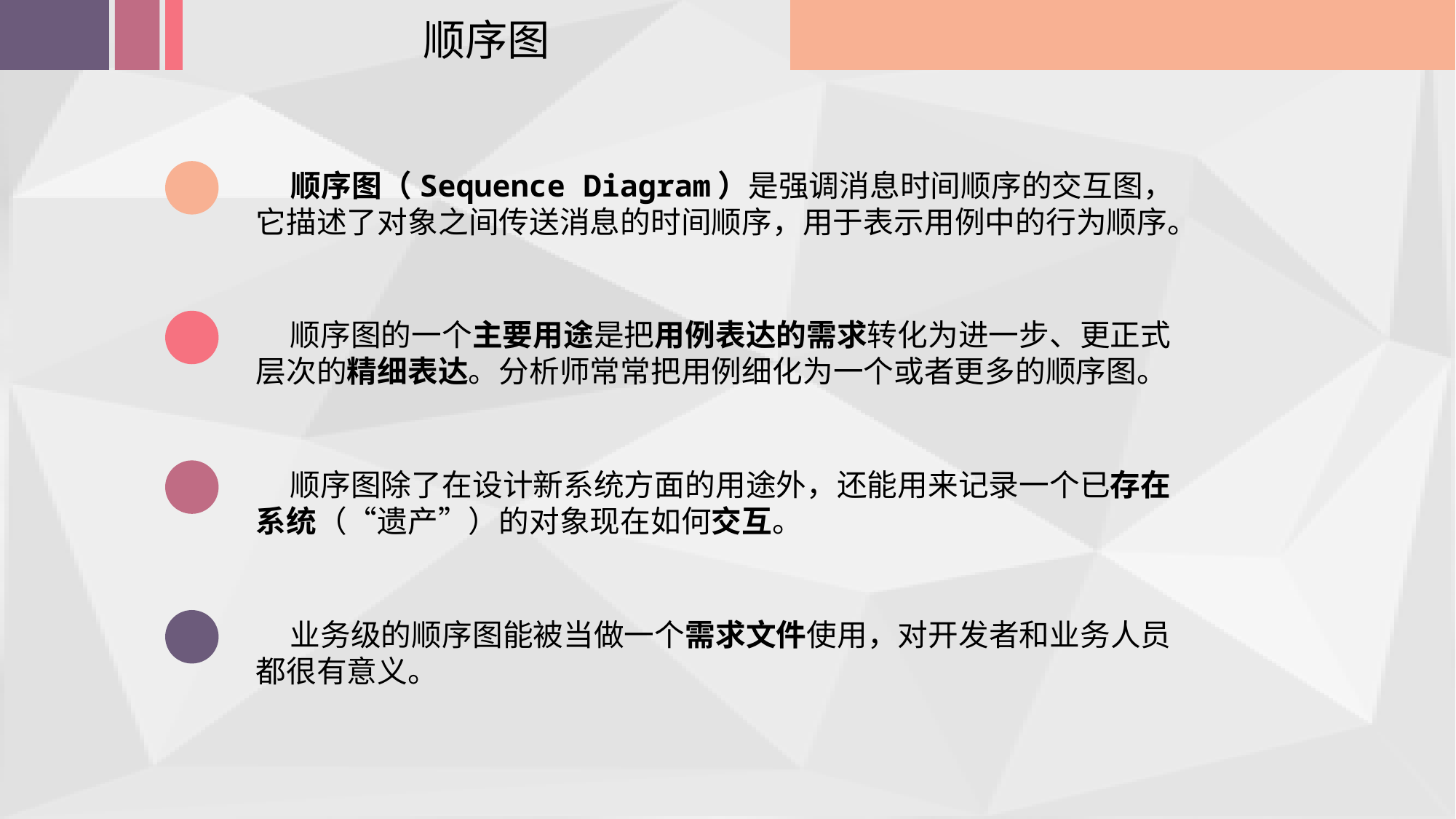

顺序图

    顺序图（Sequence Diagram）是强调消息时间顺序的交互图，它描述了对象之间传送消息的时间顺序，用于表示用例中的行为顺序。

    顺序图的一个主要用途是把用例表达的需求转化为进一步、更正式层次的精细表达。分析师常常把用例细化为一个或者更多的顺序图。

    顺序图除了在设计新系统方面的用途外，还能用来记录一个已存在系统（“遗产”）的对象现在如何交互。

    业务级的顺序图能被当做一个需求文件使用，对开发者和业务人员都很有意义。